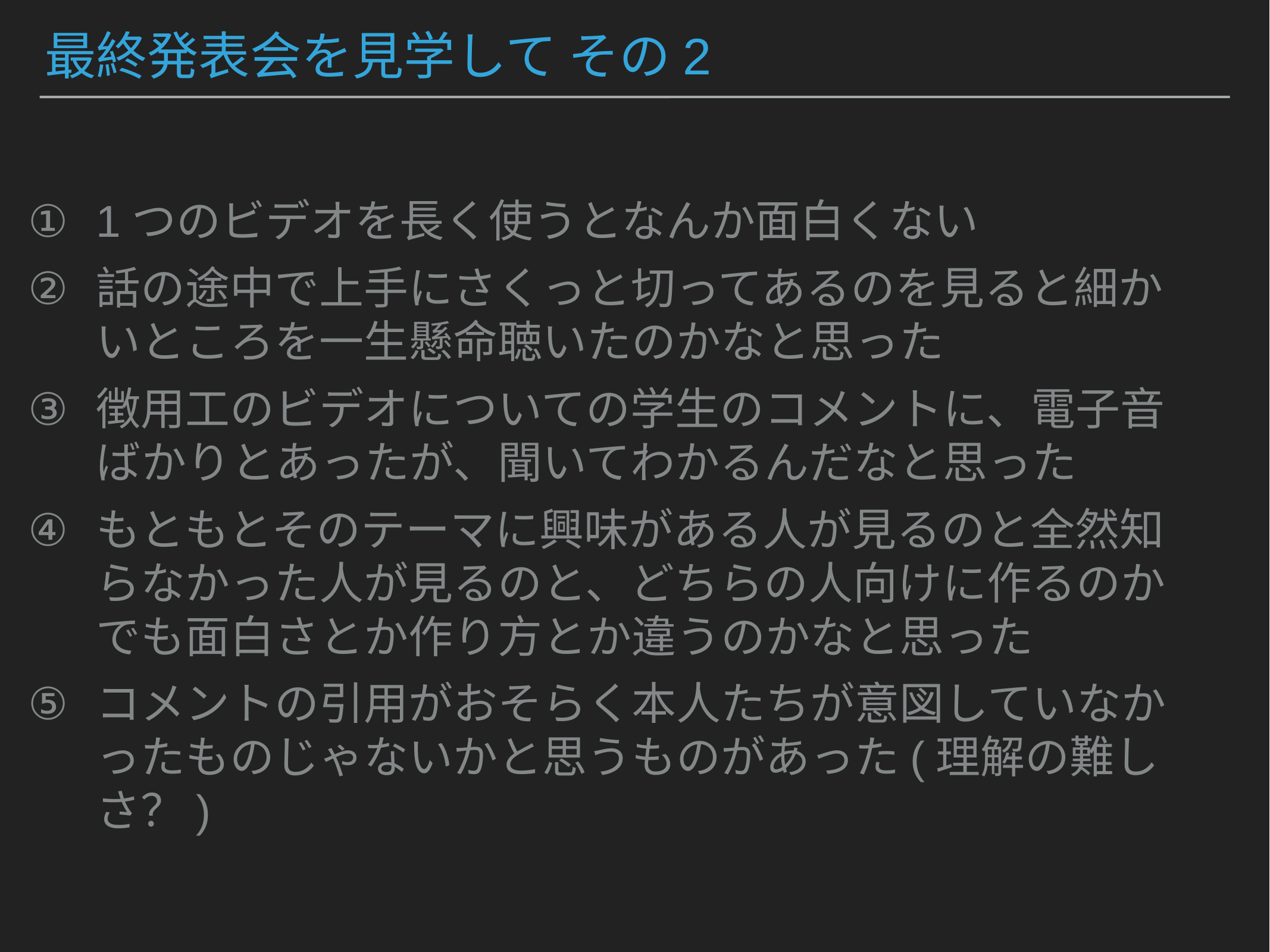

# 最終発表会を見学して その2
1つのビデオを長く使うとなんか面白くない
話の途中で上手にさくっと切ってあるのを見ると細かいところを一生懸命聴いたのかなと思った
徴用工のビデオについての学生のコメントに、電子音ばかりとあったが、聞いてわかるんだなと思った
もともとそのテーマに興味がある人が見るのと全然知らなかった人が見るのと、どちらの人向けに作るのかでも面白さとか作り方とか違うのかなと思った
コメントの引用がおそらく本人たちが意図していなかったものじゃないかと思うものがあった(理解の難しさ？)